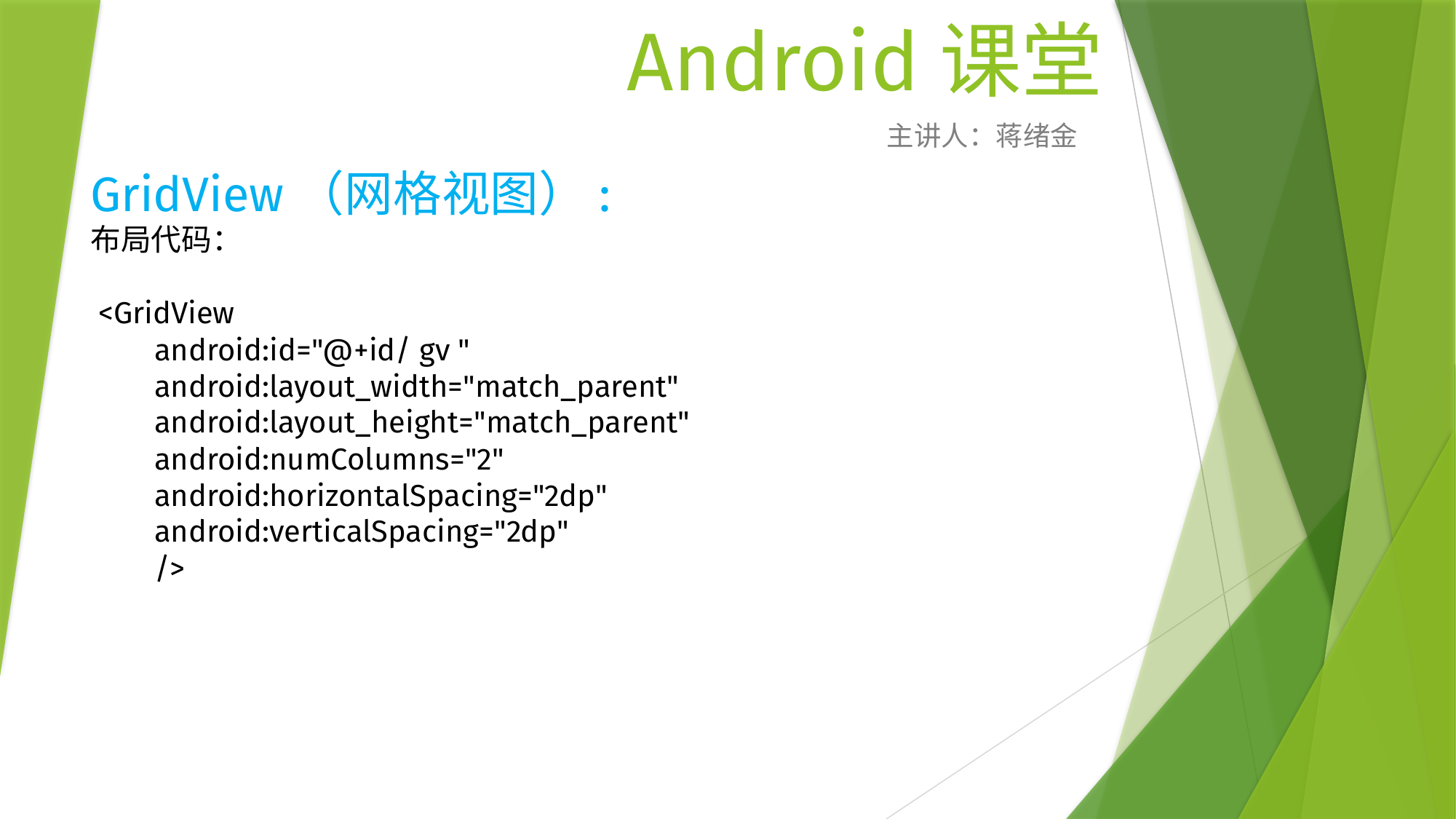

# Android课堂
主讲人：蒋绪金
GridView（网格视图）:
布局代码：

 <GridView
        android:id="@+id/ gv "
        android:layout_width="match_parent"
        android:layout_height="match_parent"
        android:numColumns="2"
        android:horizontalSpacing="2dp"
        android:verticalSpacing="2dp"
        />